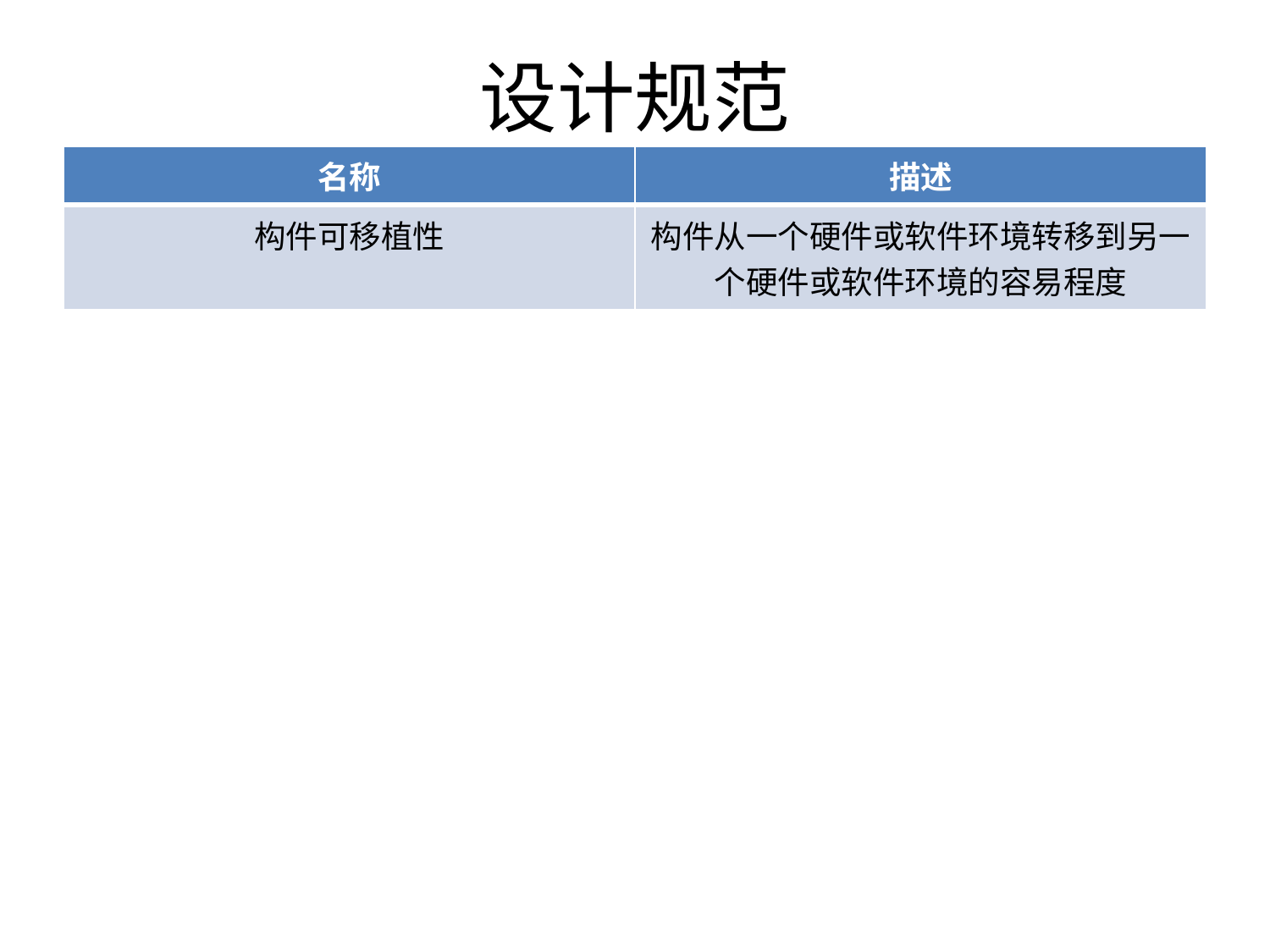

# 设计规范
| 名称 | 描述 |
| --- | --- |
| 构件可移植性 | 构件从一个硬件或软件环境转移到另一个硬件或软件环境的容易程度 |